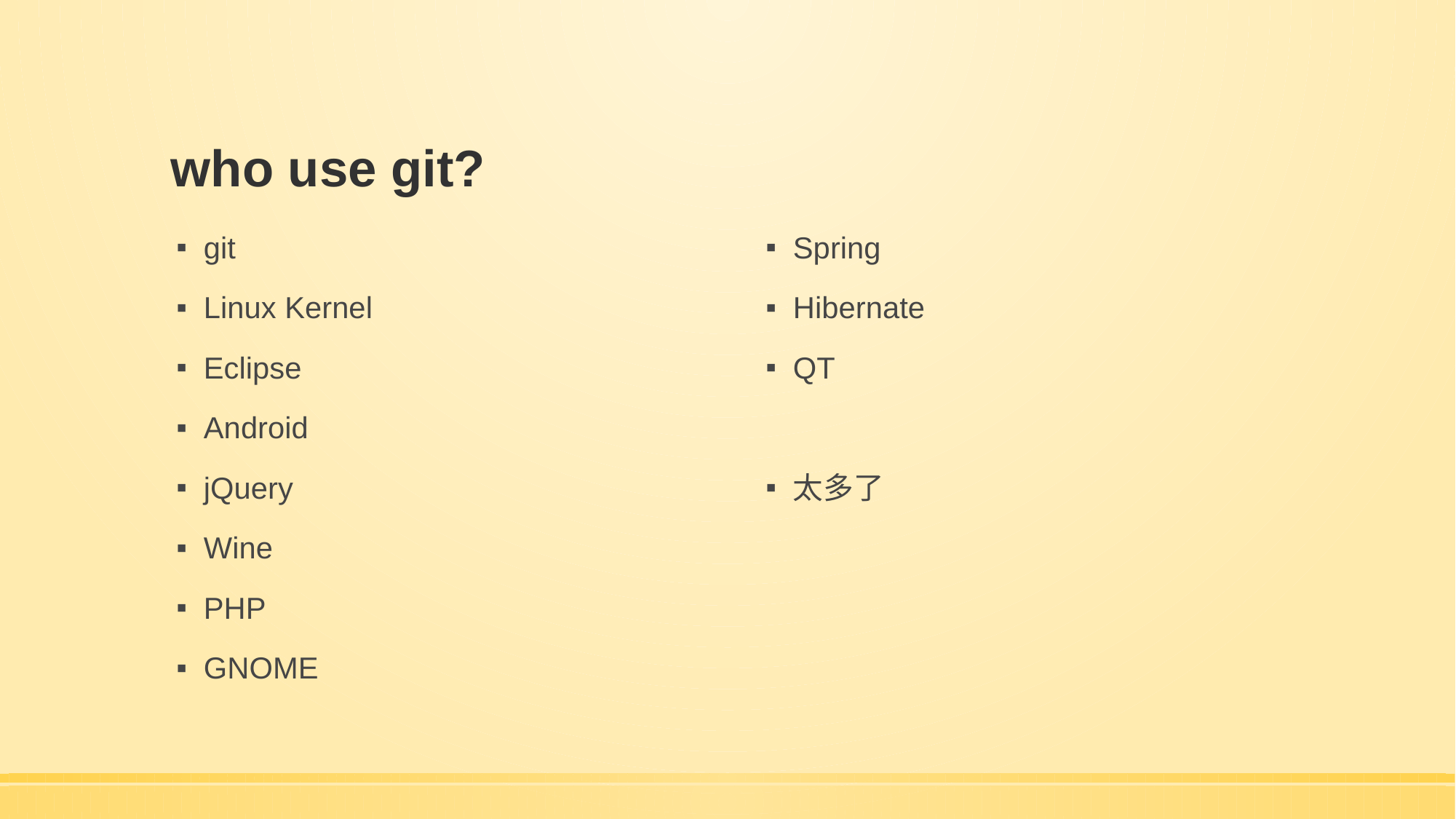

# who use git?
git
Linux Kernel
Eclipse
Android
jQuery
Wine
PHP
GNOME
Spring
Hibernate
QT

太多了